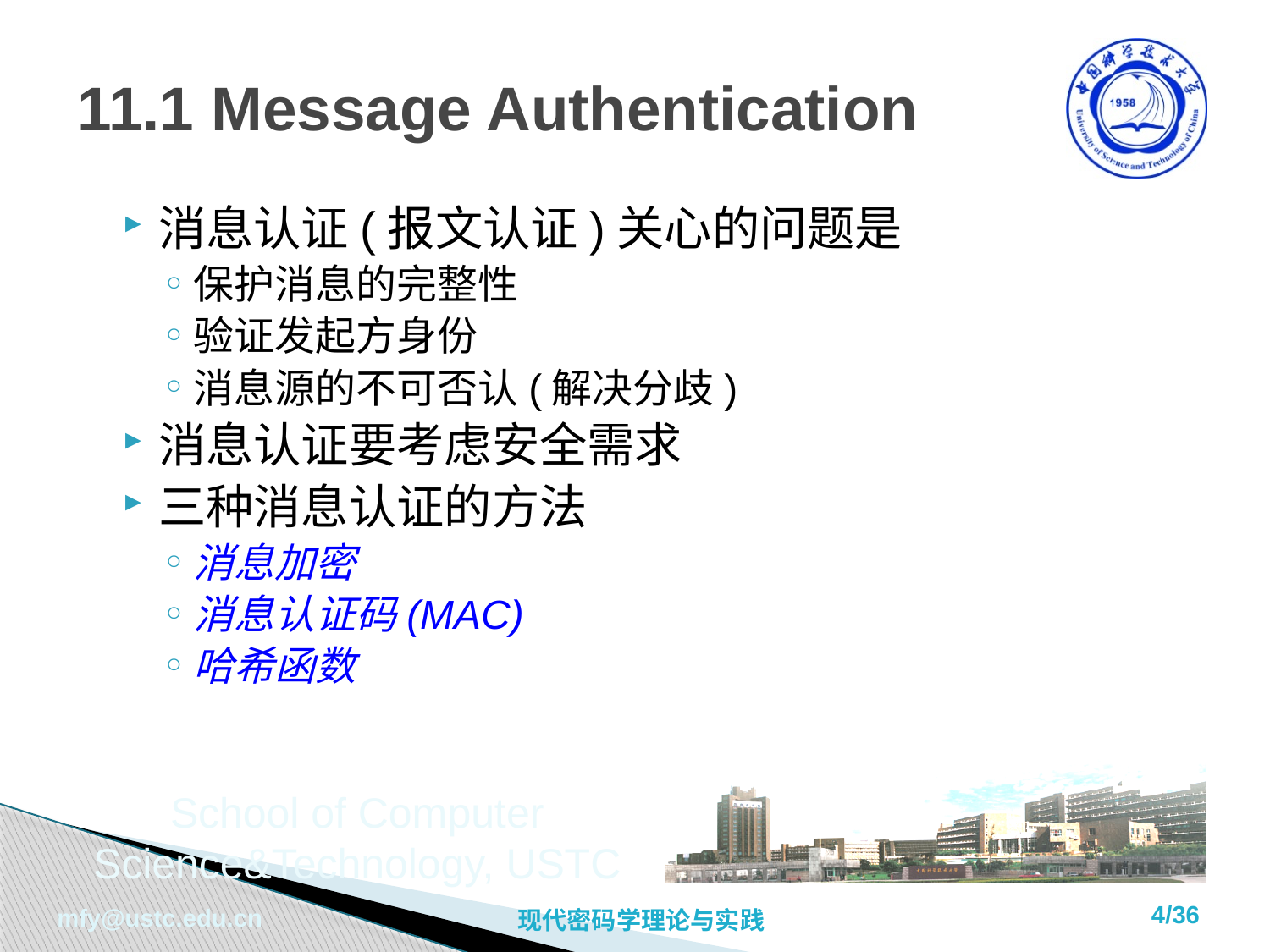

# 11.1 Message Authentication
消息认证(报文认证)关心的问题是
保护消息的完整性
验证发起方身份
消息源的不可否认(解决分歧)
消息认证要考虑安全需求
三种消息认证的方法
消息加密
消息认证码(MAC)
哈希函数